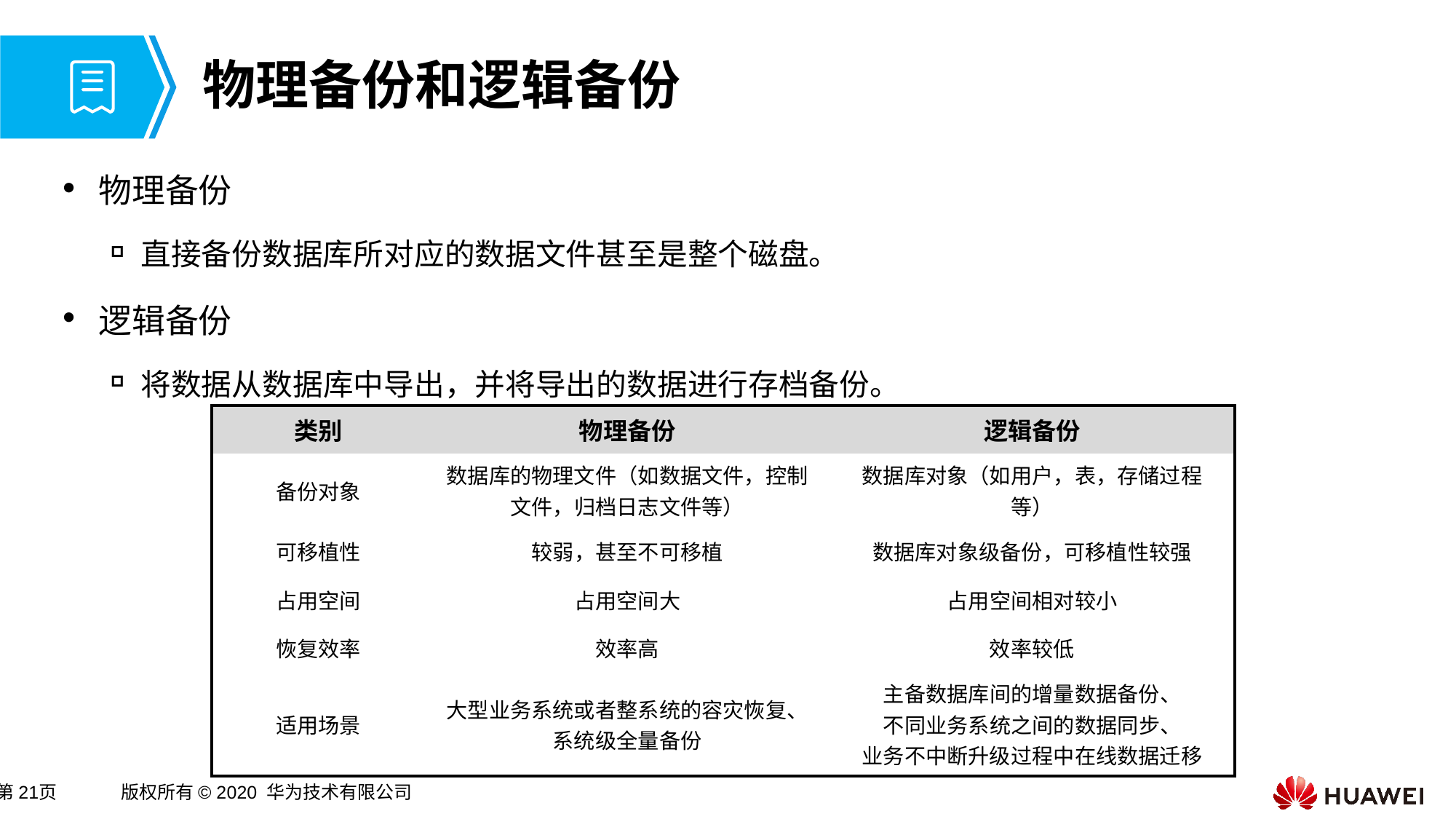

# 物理备份和逻辑备份
物理备份
直接备份数据库所对应的数据文件甚至是整个磁盘。
逻辑备份
将数据从数据库中导出，并将导出的数据进行存档备份。
| 类别 | 物理备份 | 逻辑备份 |
| --- | --- | --- |
| 备份对象 | 数据库的物理文件（如数据文件，控制文件，归档日志文件等） | 数据库对象（如用户，表，存储过程等） |
| 可移植性 | 较弱，甚至不可移植 | 数据库对象级备份，可移植性较强 |
| 占用空间 | 占用空间大 | 占用空间相对较小 |
| 恢复效率 | 效率高 | 效率较低 |
| 适用场景 | 大型业务系统或者整系统的容灾恢复、 系统级全量备份 | 主备数据库间的增量数据备份、 不同业务系统之间的数据同步、 业务不中断升级过程中在线数据迁移 |